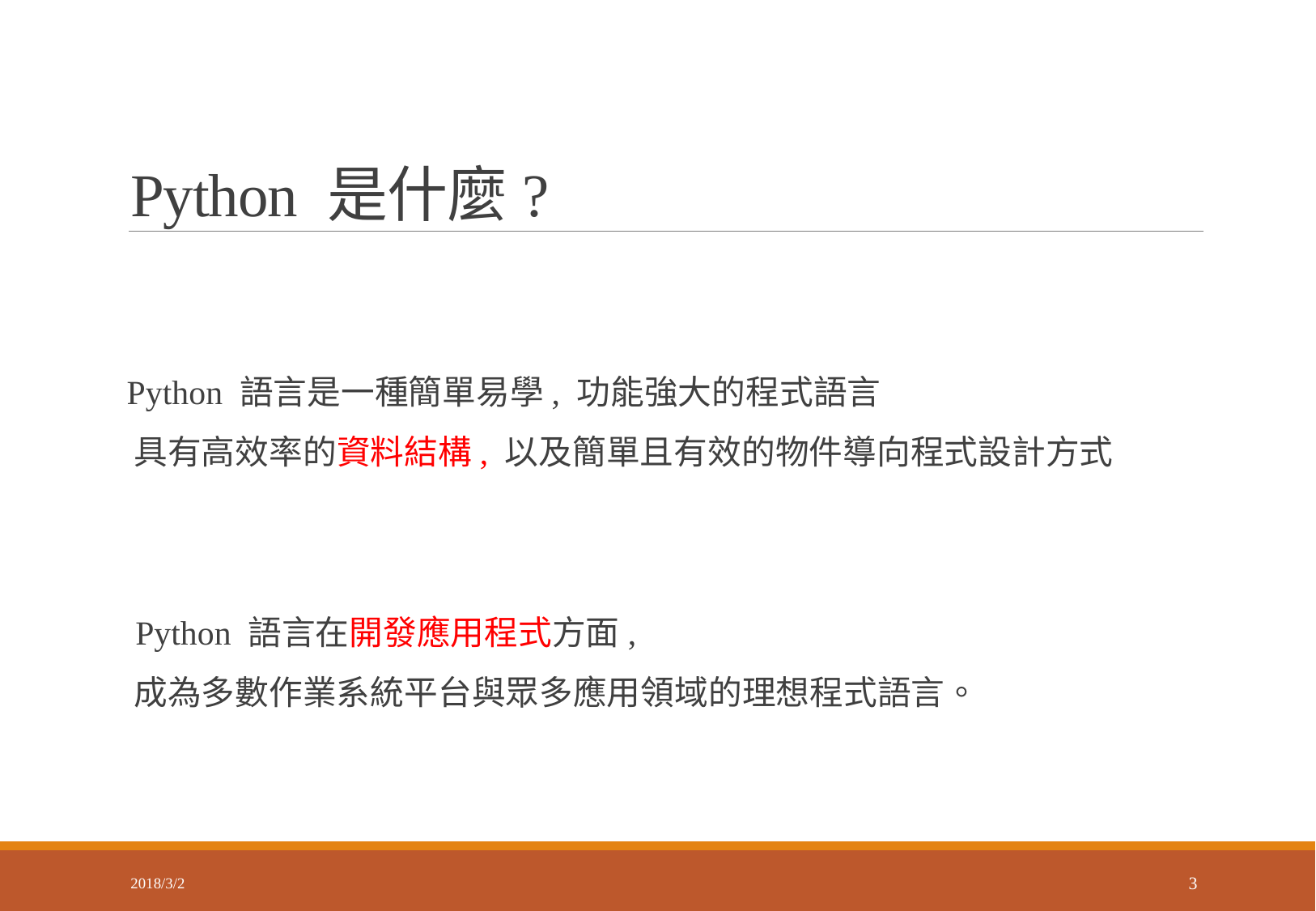

# Python 是什麼?

 Python 語言是一種簡單易學, 功能強大的程式語言
 具有高效率的資料結構, 以及簡單且有效的物件導向程式設計方式

  Python 語言在開發應用程式方面,
 成為多數作業系統平台與眾多應用領域的理想程式語言。
2018/3/2
3